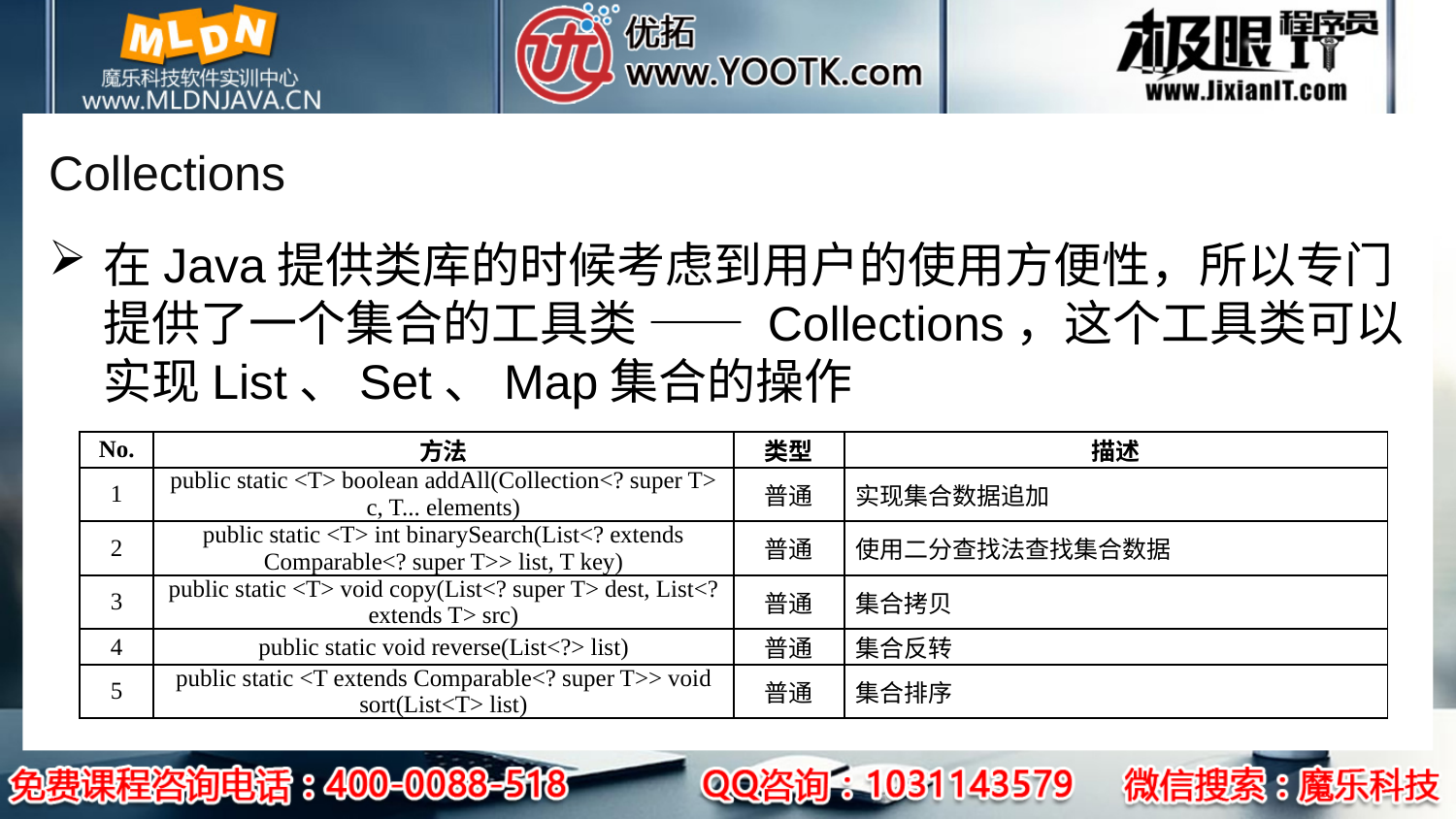

# Collections
在Java提供类库的时候考虑到用户的使用方便性，所以专门提供了一个集合的工具类 —— Collections，这个工具类可以实现List、Set、Map集合的操作
| No. | 方法 | 类型 | 描述 |
| --- | --- | --- | --- |
| 1 | public static <T> boolean addAll(Collection<? super T> c, T... elements) | 普通 | 实现集合数据追加 |
| 2 | public static <T> int binarySearch(List<? extends Comparable<? super T>> list, T key) | 普通 | 使用二分查找法查找集合数据 |
| 3 | public static <T> void copy(List<? super T> dest, List<? extends T> src) | 普通 | 集合拷贝 |
| 4 | public static void reverse(List<?> list) | 普通 | 集合反转 |
| 5 | public static <T extends Comparable<? super T>> void sort(List<T> list) | 普通 | 集合排序 |